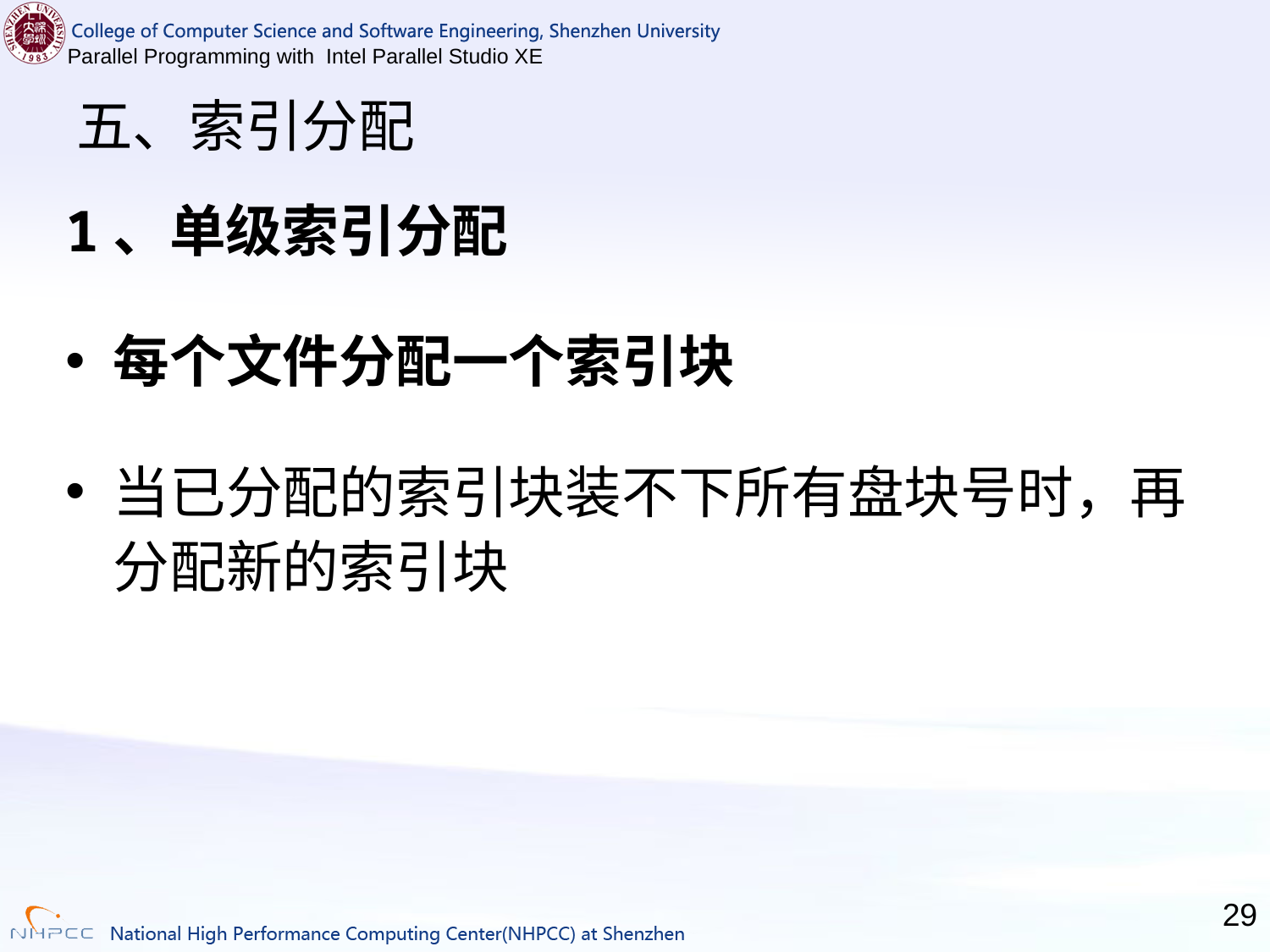

# 五、索引分配
1、单级索引分配
每个文件分配一个索引块
当已分配的索引块装不下所有盘块号时，再分配新的索引块
29